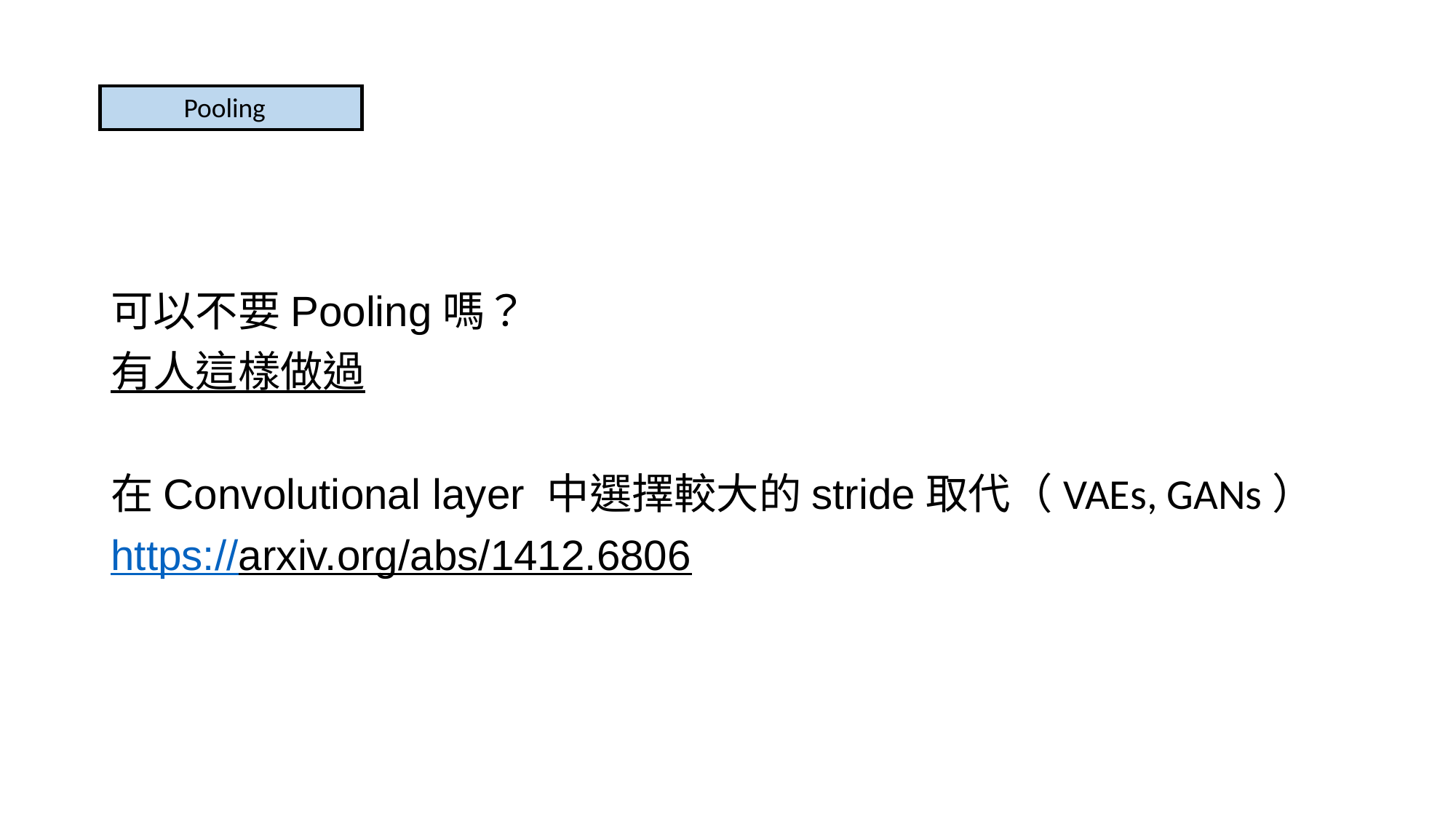

#
Pooling

可以不要Pooling嗎？
有人這樣做過

在Convolutional layer 中選擇較大的stride取代（VAEs, GANs）
https://arxiv.org/abs/1412.6806